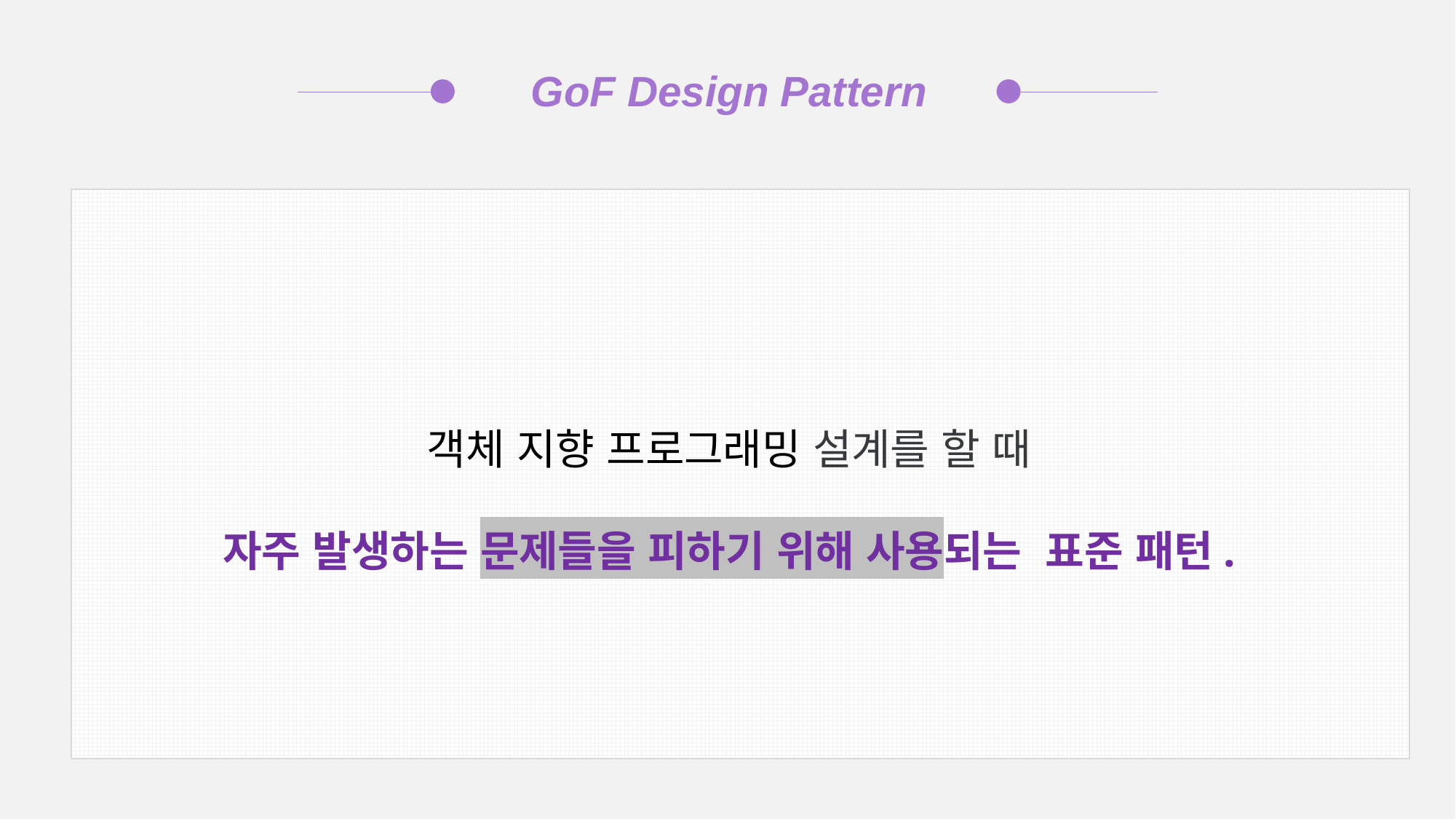

GoF Design Pattern

객체 지향 프로그래밍 설계를 할 때

자주 발생하는 문제들을 피하기 위해 사용되는  표준 패턴.